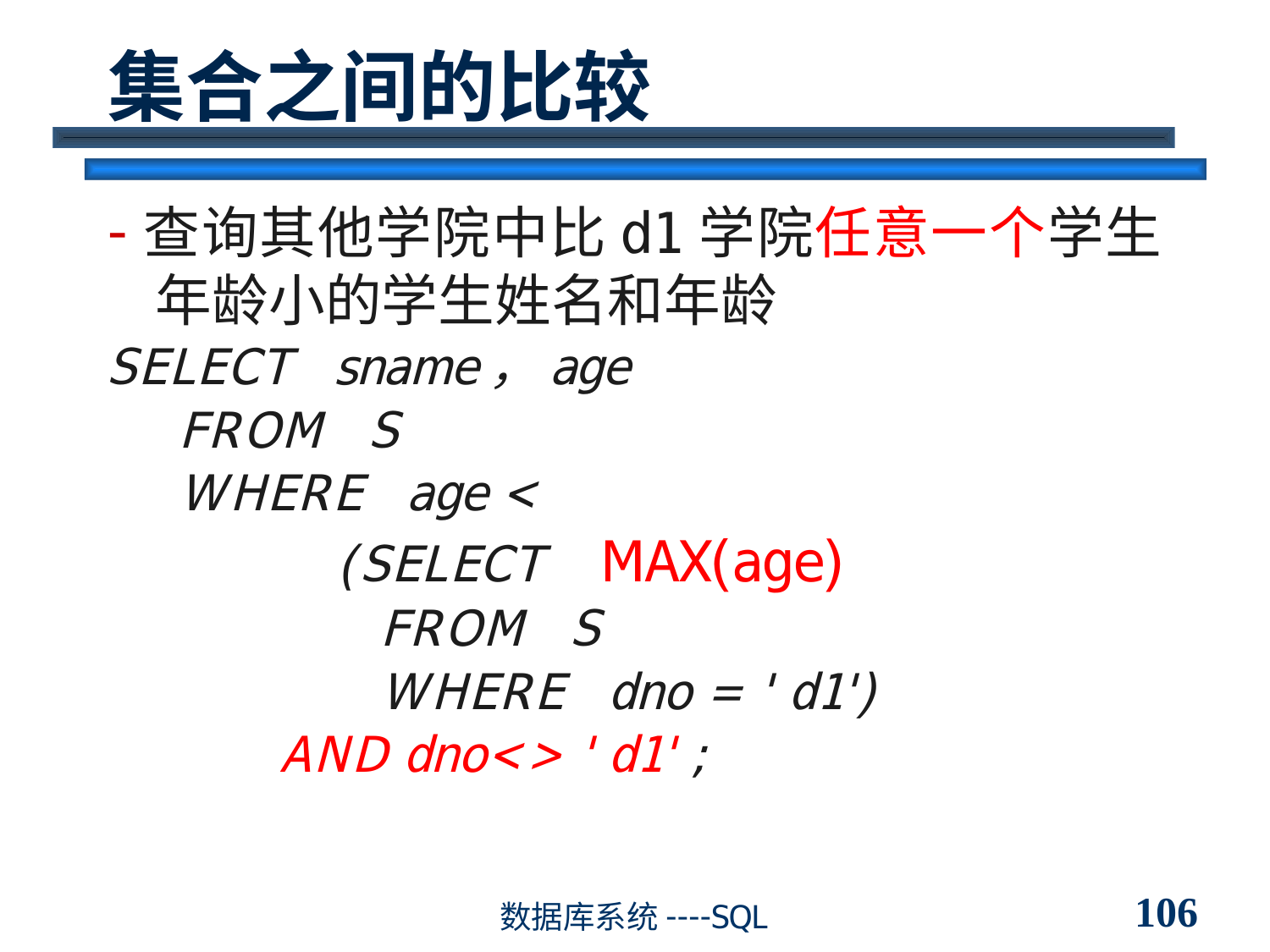

# 集合之间的比较
-查询其他学院中比d1学院任意一个学生年龄小的学生姓名和年龄
SELECT   sname，age
     FROM   S
     WHERE   age <
                (SELECT    MAX(age)
                   FROM   S
                   WHERE   dno = ' d1')
            AND dno<> ' d1' ;

106
数据库系统----SQL